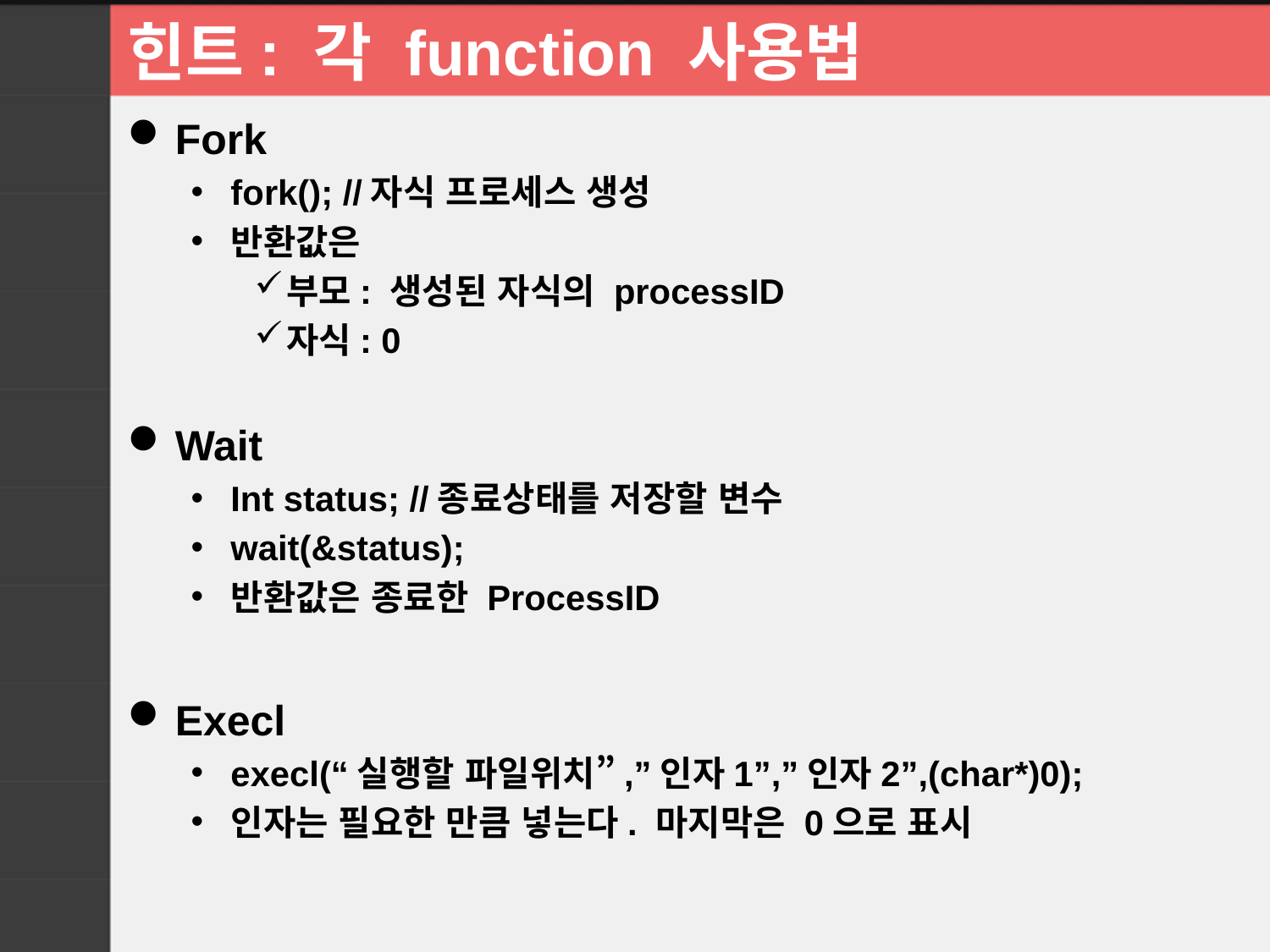

# 힌트: 각 function 사용법
Fork
fork(); //자식 프로세스 생성
반환값은
부모: 생성된 자식의 processID
자식: 0

Wait
Int status; //종료상태를 저장할 변수
wait(&status);
반환값은 종료한 ProcessID

Execl
execl(“실행할 파일위치”,”인자1”,”인자2”,(char*)0);
인자는 필요한 만큼 넣는다. 마지막은 0으로 표시